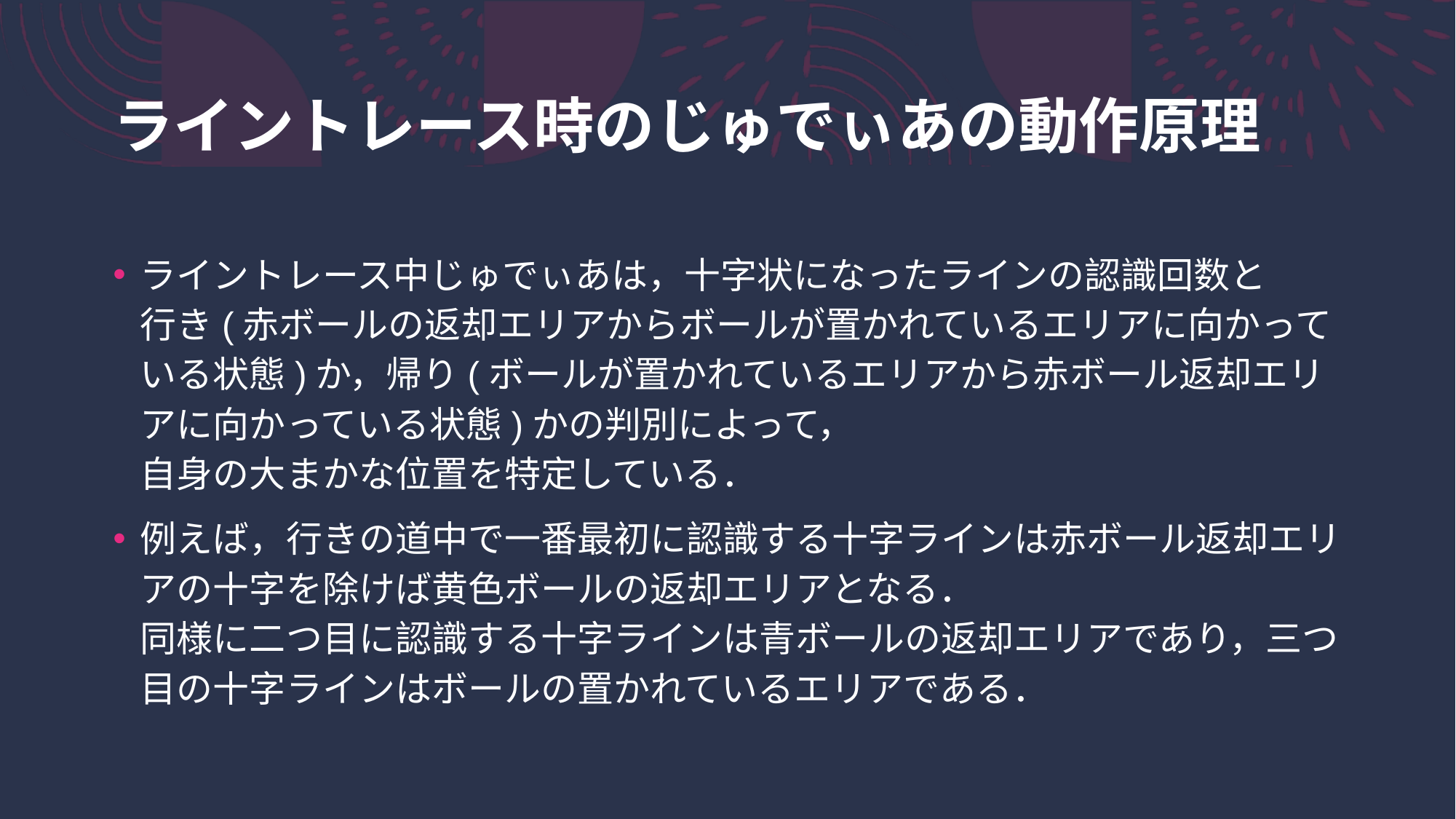

# ライントレース時のじゅでぃあの動作原理
ライントレース中じゅでぃあは，十字状になったラインの認識回数と
行き(赤ボールの返却エリアからボールが置かれているエリアに向かっている状態)か，帰り(ボールが置かれているエリアから赤ボール返却エリアに向かっている状態)かの判別によって，
自身の大まかな位置を特定している．
例えば，行きの道中で一番最初に認識する十字ラインは赤ボール返却エリアの十字を除けば黄色ボールの返却エリアとなる．
同様に二つ目に認識する十字ラインは青ボールの返却エリアであり，三つ目の十字ラインはボールの置かれているエリアである．